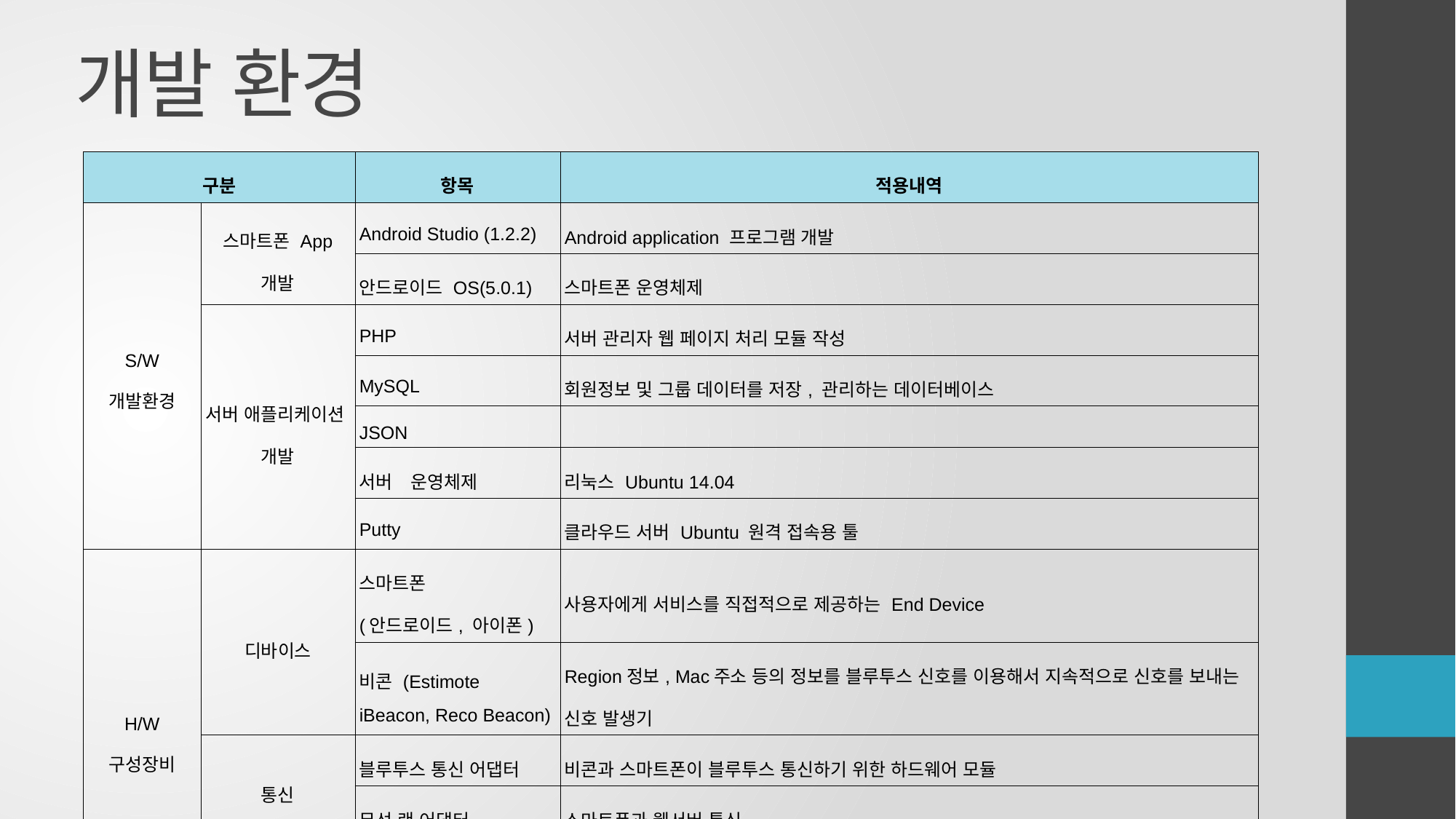

# 개발 환경
| 구분 |  | 항목 | 적용내역 |
| --- | --- | --- | --- |
| S/W 개발환경 | 스마트폰 App 개발 | Android Studio (1.2.2) | Android application 프로그램 개발 |
|  |  | 안드로이드 OS(5.0.1) | 스마트폰 운영체제 |
|  | 서버 애플리케이션 개발 | PHP | 서버 관리자 웹 페이지 처리 모듈 작성 |
|  |  | MySQL | 회원정보 및 그룹 데이터를 저장, 관리하는 데이터베이스 |
|  |  | JSON |  |
|  |  | 서버　운영체제 | 리눅스 Ubuntu 14.04 |
|  |  | Putty | 클라우드 서버 Ubuntu 원격 접속용 툴 |
| H/W 구성장비 | 디바이스 | 스마트폰 (안드로이드, 아이폰) | 사용자에게 서비스를 직접적으로 제공하는 End Device |
|  |  | 비콘 (Estimote iBeacon, Reco Beacon) | Region정보, Mac주소 등의 정보를 블루투스 신호를 이용해서 지속적으로 신호를 보내는 신호 발생기 |
|  | 통신 | 블루투스 통신 어댑터 | 비콘과 스마트폰이 블루투스 통신하기 위한 하드웨어 모듈 |
|  |  | 무선 랜 어댑터 | 스마트폰과 웹서버 통신 |
|  | 서버 | 클라우드 서버 | SW 개발 및 테스트를 위한 클라우드 서버 (Server, 리눅스OS, 유선 NW 등) |